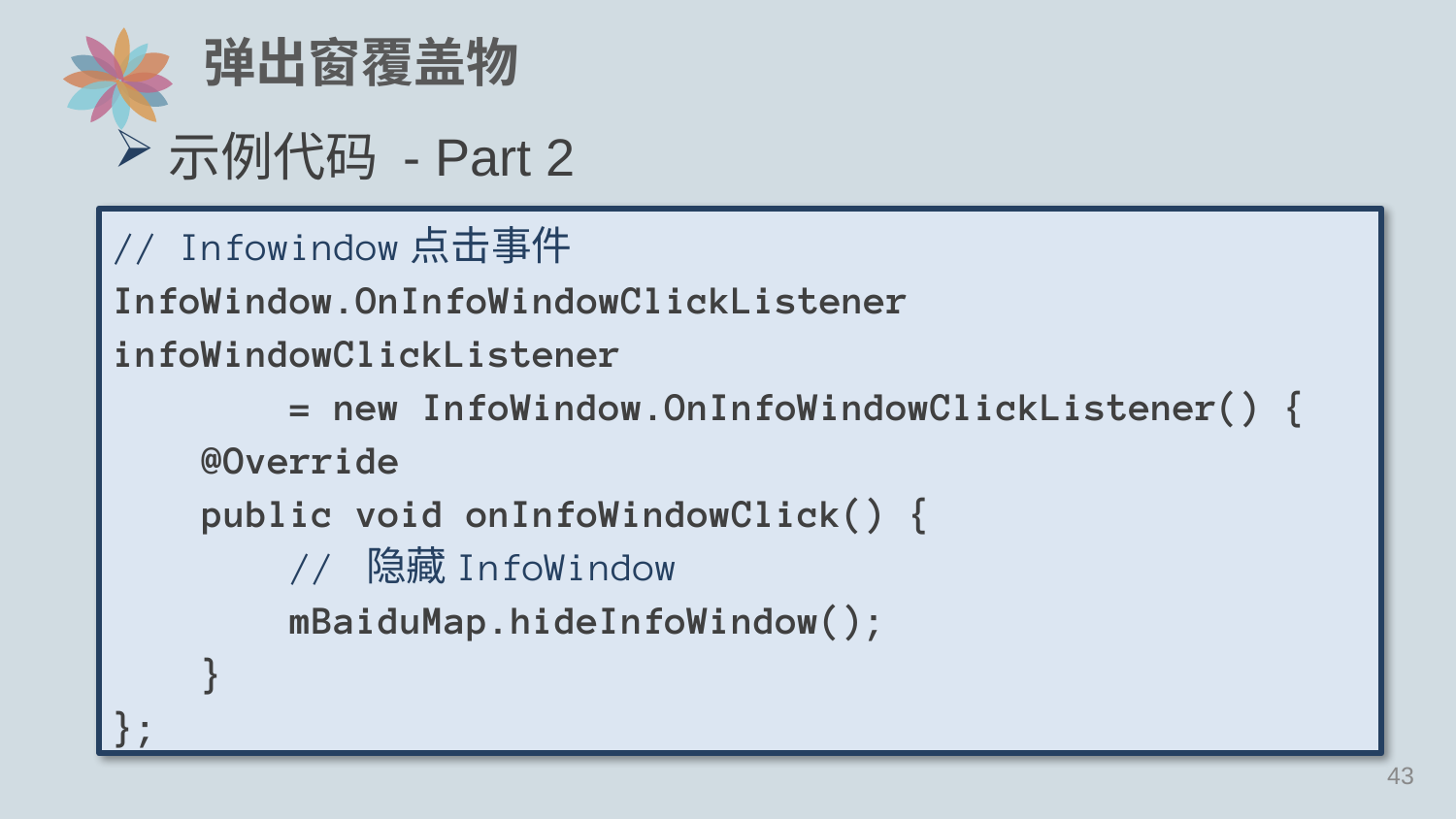

# 弹出窗覆盖物
示例代码 - Part 2
// Infowindow点击事件
InfoWindow.OnInfoWindowClickListener infoWindowClickListener
        = new InfoWindow.OnInfoWindowClickListener() {
    @Override
    public void onInfoWindowClick() {
        // 隐藏InfoWindow
        mBaiduMap.hideInfoWindow();
    }
};
43